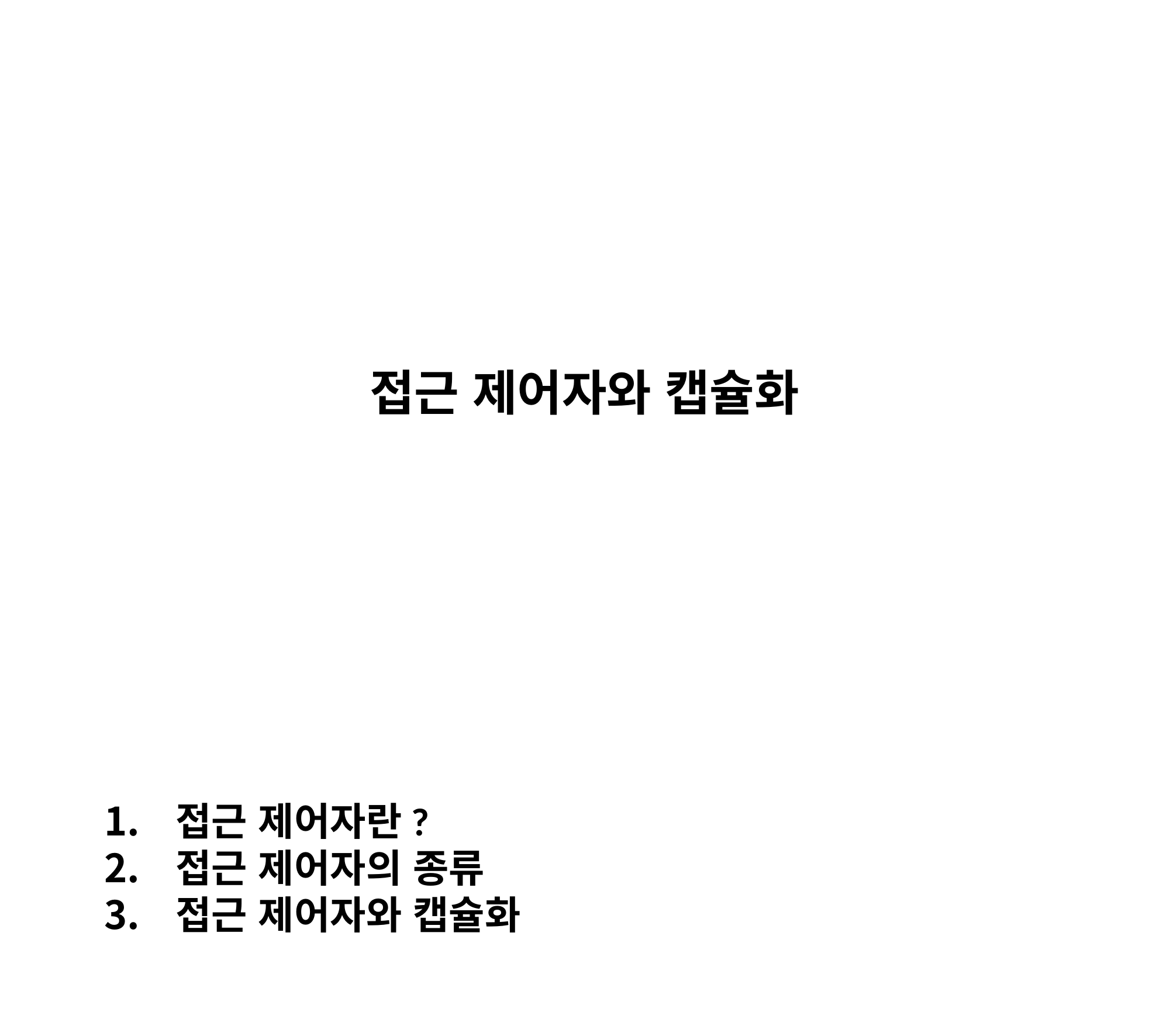

접근 제어자와 캡슐화
접근 제어자란?
접근 제어자의 종류
접근 제어자와 캡슐화